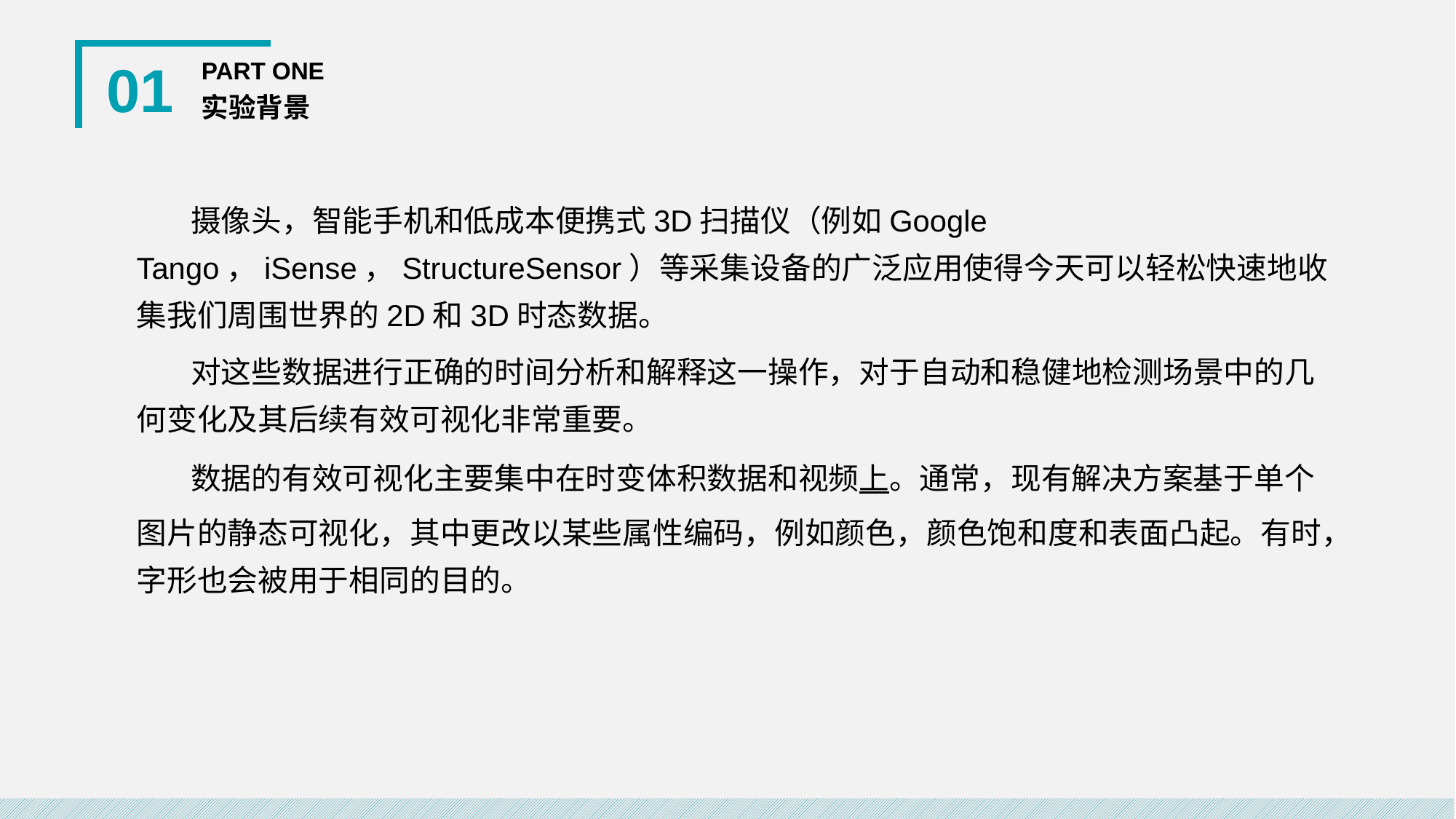

01
PART ONE
实验背景
       摄像头，智能手机和低成本便携式3D扫描仪（例如Google Tango，iSense，StructureSensor）等采集设备的广泛应用使得今天可以轻松快速地收集我们周围世界的2D和3D时态数据。
       对这些数据进行正确的时间分析和解释这一操作，对于自动和稳健地检测场景中的几何变化及其后续有效可视化非常重要。
       数据的有效可视化主要集中在时变体积数据和视频上。通常，现有解决方案基于单个图片的静态可视化，其中更改以某些属性编码，例如颜色，颜色饱和度和表面凸起。有时，字形也会被用于相同的目的。